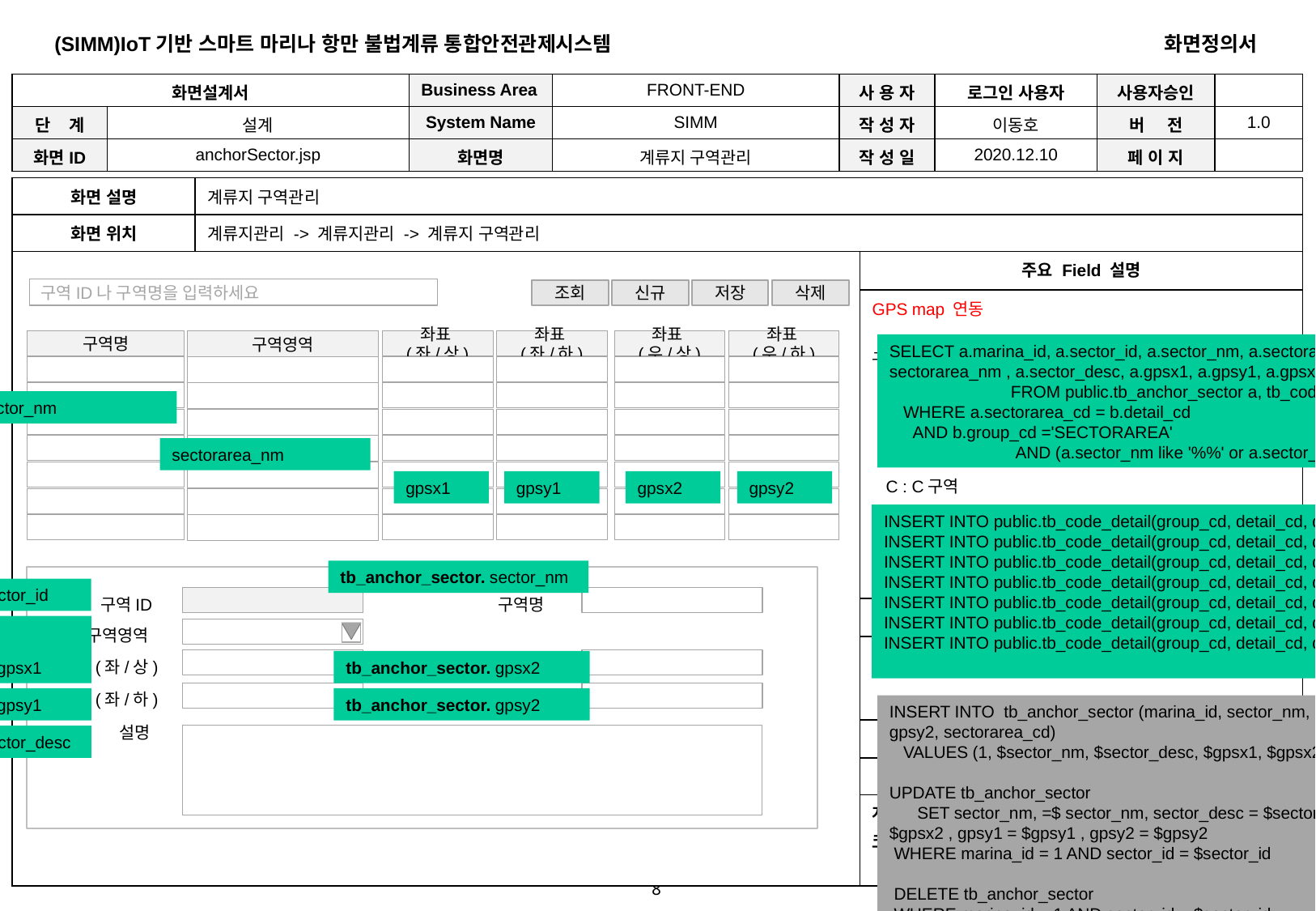

| 화면설계서 |  | Business Area | FRONT-END | 사 용 자 | 로그인 사용자 | 사용자승인 |  |
| --- | --- | --- | --- | --- | --- | --- | --- |
| 단 계 | 설계 | System Name | SIMM | 작 성 자 | 이동호 | 버 전 | 1.0 |
| 화면ID | anchorSector.jsp | 화면명 | 계류지 구역관리 | 작 성 일 | 2020.12.10 | 페 이 지 |  |
| 화면 설명 | 계류지 구역관리 |  |  |
| --- | --- | --- | --- |
| 화면 위치 | 계류지관리 -> 계류지관리 -> 계류지 구역관리 |  |  |
|  |  | 주요 Field 설명 |  |
|  |  | GPS map 연동 구역영역코드 : 코드 상세내역에서 확인 group\_cd = ‘SECTORAREA’ A : A구역 B : B구역 C : C구역 Z : 출입구 |  |
|  |  | 주요 Check 사항 |  |
|  |  |  |  |
|  |  | 관련 테이블 |  |
|  |  | 테이블 명 | X테이블 ID |
|  |  | 계류지 구역 코드 상세내역 | tb\_anchor\_sector tb\_code\_detail |
구역ID나 구역명을 입력하세요
조회
신규
저장
삭제
구역영역
구역명
좌표(좌/상)
좌표(좌/하)
좌표(우/상)
좌표(우/하)

SELECT a.marina_id, a.sector_id, a.sector_nm, a.sectorarea_cd,b.detail_nm as sectorarea_nm , a.sector_desc, a.gpsx1, a.gpsy1, a.gpsx2, a.gpsy2
	FROM public.tb_anchor_sector a, tb_code_detail b
   WHERE a.sectorarea_cd = b.detail_cd
     AND b.group_cd ='SECTORAREA'
	 AND (a.sector_nm like '%%' or a.sector_id = '1')
sector_nm
sectorarea_nm
gpsx1
gpsy1
gpsx2
gpsy2
INSERT INTO public.tb_code_detail(group_cd, detail_cd, detail_nm, use_yn) VALUES ('SECTORAREA', 'A', 'A구역', 'Y');
INSERT INTO public.tb_code_detail(group_cd, detail_cd, detail_nm, use_yn) VALUES ('SECTORAREA', 'B', 'B구역', 'Y');
INSERT INTO public.tb_code_detail(group_cd, detail_cd, detail_nm, use_yn) VALUES ('SECTORAREA', 'C', 'C구역', 'Y');
INSERT INTO public.tb_code_detail(group_cd, detail_cd, detail_nm, use_yn) VALUES ('SECTORAREA', 'D', 'D구역', 'Y');
INSERT INTO public.tb_code_detail(group_cd, detail_cd, detail_nm, use_yn) VALUES ('SECTORAREA', 'E', 'E구역', 'Y');
INSERT INTO public.tb_code_detail(group_cd, detail_cd, detail_nm, use_yn) VALUES ('SECTORAREA', 'F', 'F구역', 'Y’);
INSERT INTO public.tb_code_detail(group_cd, detail_cd, detail_nm, use_yn) VALUES ('SECTORAREA', ‘Z’, ‘출입구', 'Y');

tb_anchor_sector. sector_nm

tb_anchor_sector. sector_id
구역ID

구역명

tb_anchor_sector. sectorarea_cd
구역영역

좌표(좌/상)

좌표(우/상)

tb_anchor_sector. gpsx1
tb_anchor_sector. gpsx2
좌표(좌/하)

좌표(우/하)

tb_anchor_sector. gpsy1
tb_anchor_sector. gpsy2
INSERT INTO  tb_anchor_sector (marina_id, sector_nm, sector_desc, gpsx1, gpsx2, gpsy1, gpsy2, sectorarea_cd)
   VALUES (1, $sector_nm, $sector_desc, $gpsx1, $gpsx2, $gpsy1, $gpsy2, $sectorarea_cd);

UPDATE tb_anchor_sector
      SET sector_nm, =$ sector_nm, sector_desc = $sector_desc , gpsx1 = $gpsx1 , gpsx2 = $gpsx2 , gpsy1 = $gpsy1 , gpsy2 = $gpsy2
 WHERE marina_id = 1 AND sector_id = $sector_id

 DELETE tb_anchor_sector
 WHERE marina_id = 1 AND sector_id = $sector_id

설명

tb_anchor_sector. sector_desc